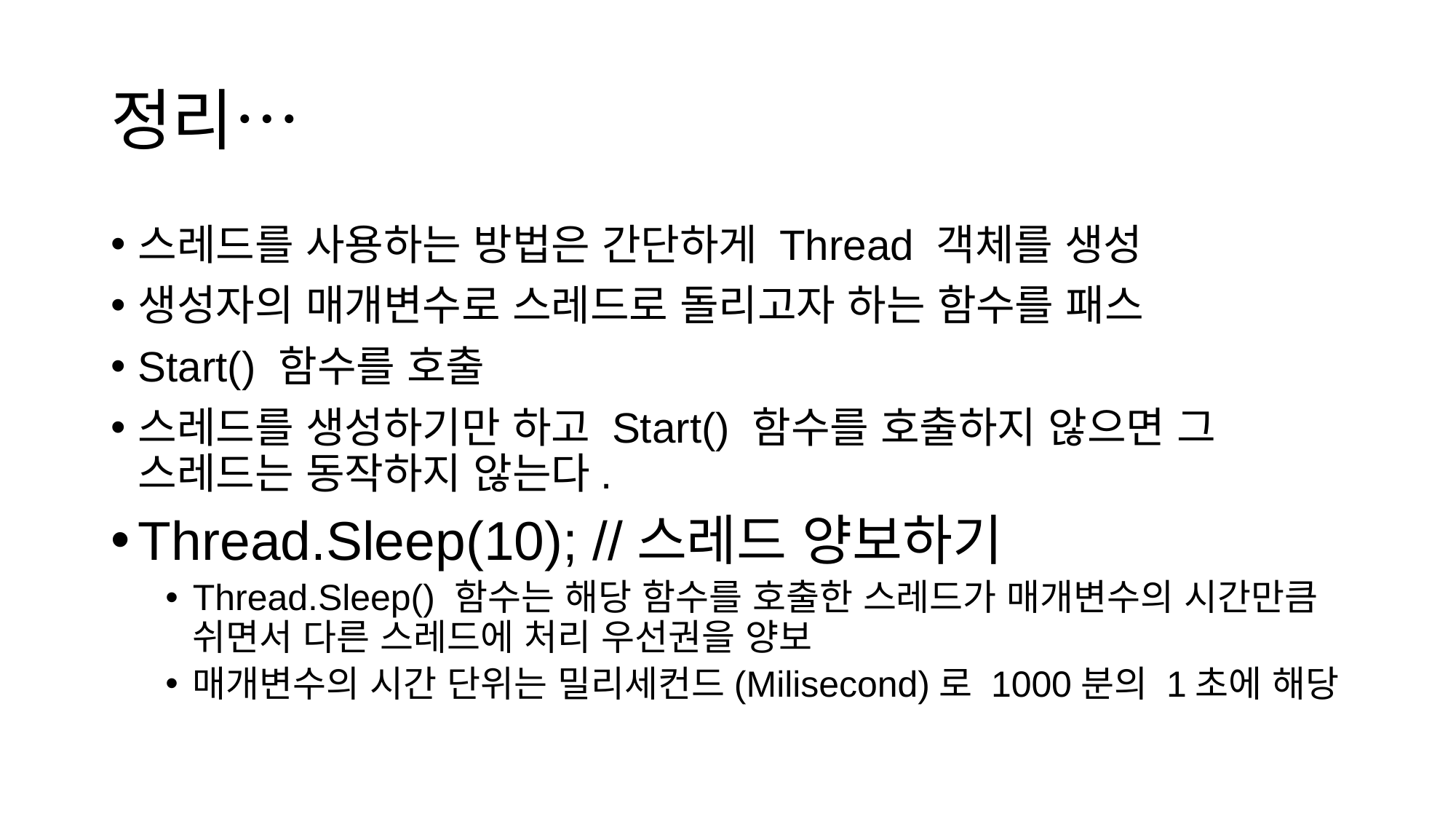

# 정리…
스레드를 사용하는 방법은 간단하게 Thread 객체를 생성
생성자의 매개변수로 스레드로 돌리고자 하는 함수를 패스
Start() 함수를 호출
스레드를 생성하기만 하고 Start() 함수를 호출하지 않으면 그 스레드는 동작하지 않는다.
Thread.Sleep(10); //스레드 양보하기
Thread.Sleep() 함수는 해당 함수를 호출한 스레드가 매개변수의 시간만큼 쉬면서 다른 스레드에 처리 우선권을 양보
매개변수의 시간 단위는 밀리세컨드(Milisecond)로 1000분의 1초에 해당